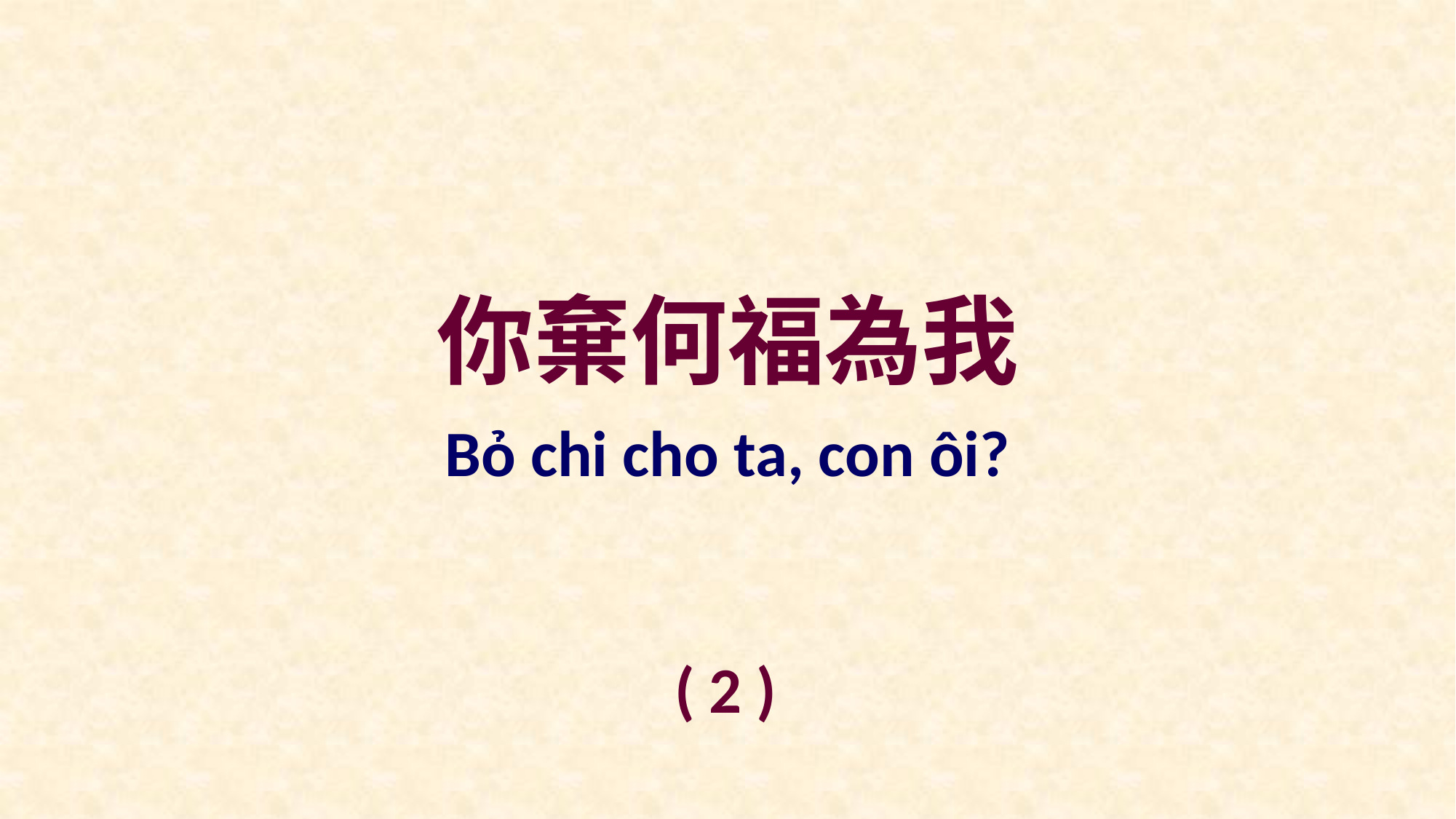

你棄何福為我
Bỏ chi cho ta, con ôi?
( 2 )